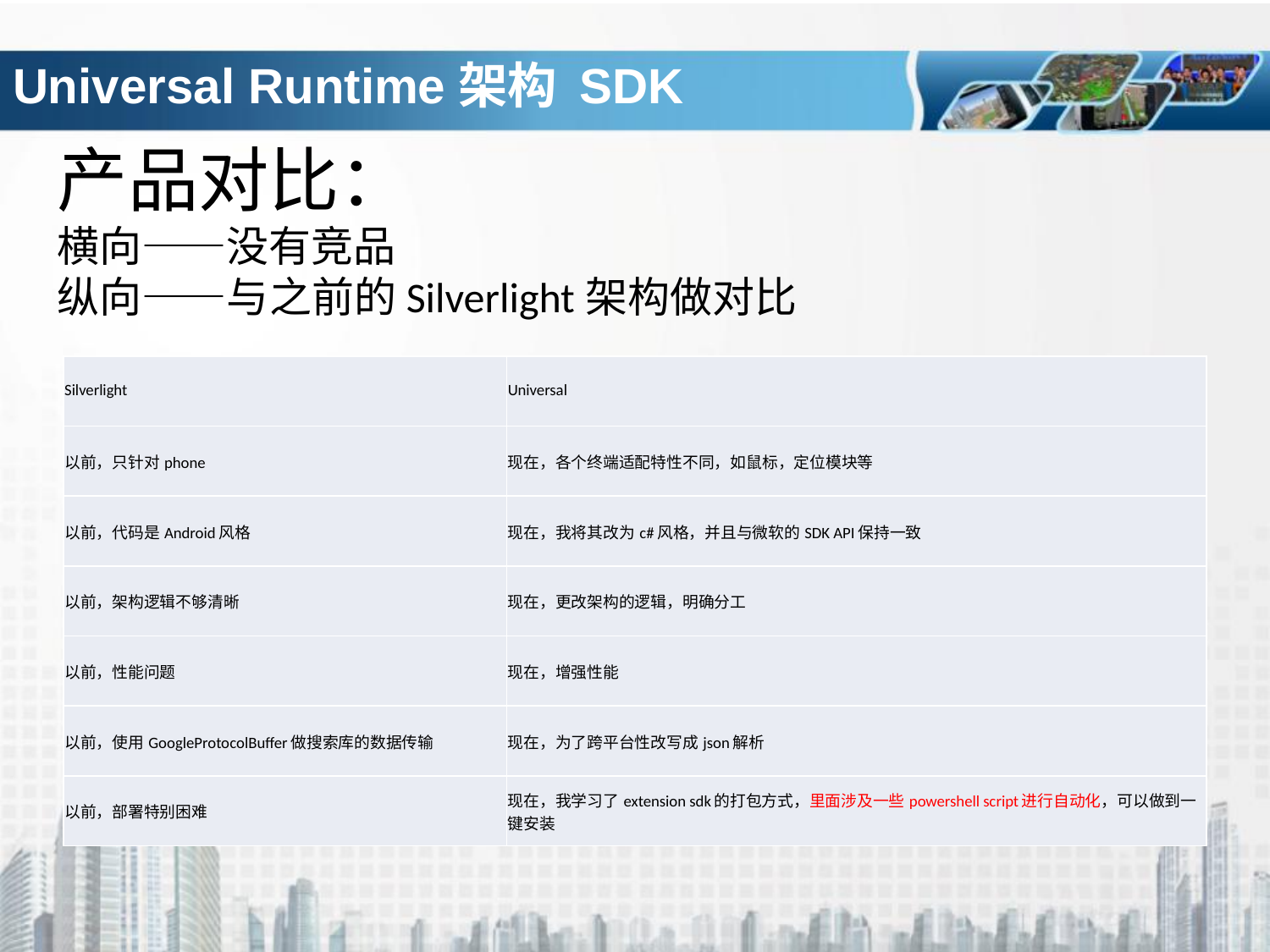

# Universal Runtime架构 SDK
产品对比：
横向——没有竞品
纵向——与之前的Silverlight架构做对比
| Silverlight | Universal |
| --- | --- |
| 以前，只针对phone | 现在，各个终端适配特性不同，如鼠标，定位模块等 |
| 以前，代码是Android风格 | 现在，我将其改为c#风格，并且与微软的SDK API保持一致 |
| 以前，架构逻辑不够清晰 | 现在，更改架构的逻辑，明确分工 |
| 以前，性能问题 | 现在，增强性能 |
| 以前，使用GoogleProtocolBuffer做搜索库的数据传输 | 现在，为了跨平台性改写成json解析 |
| 以前，部署特别困难 | 现在，我学习了extension sdk的打包方式，里面涉及一些powershell script进行自动化，可以做到一键安装 |